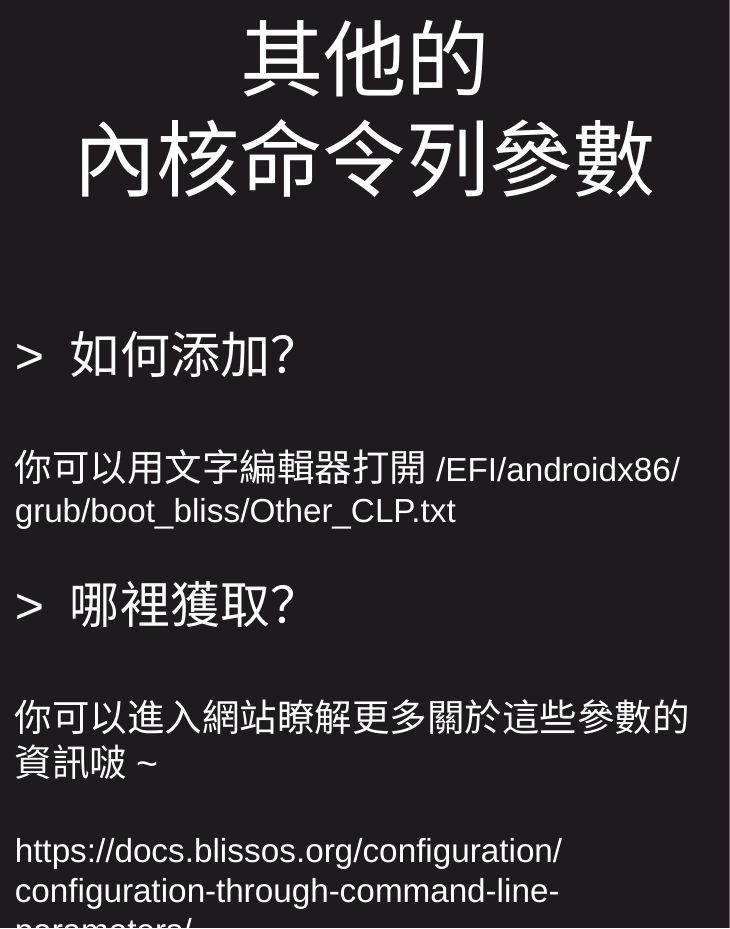

其他的
內核命令列參數
> 如何添加？

你可以用文字編輯器打開/EFI/androidx86/grub/boot_bliss/Other_CLP.txt

> 哪裡獲取？

你可以進入網站瞭解更多關於這些參數的資訊啵~

https://docs.blissos.org/configuration/configuration-through-command-line-parameters/